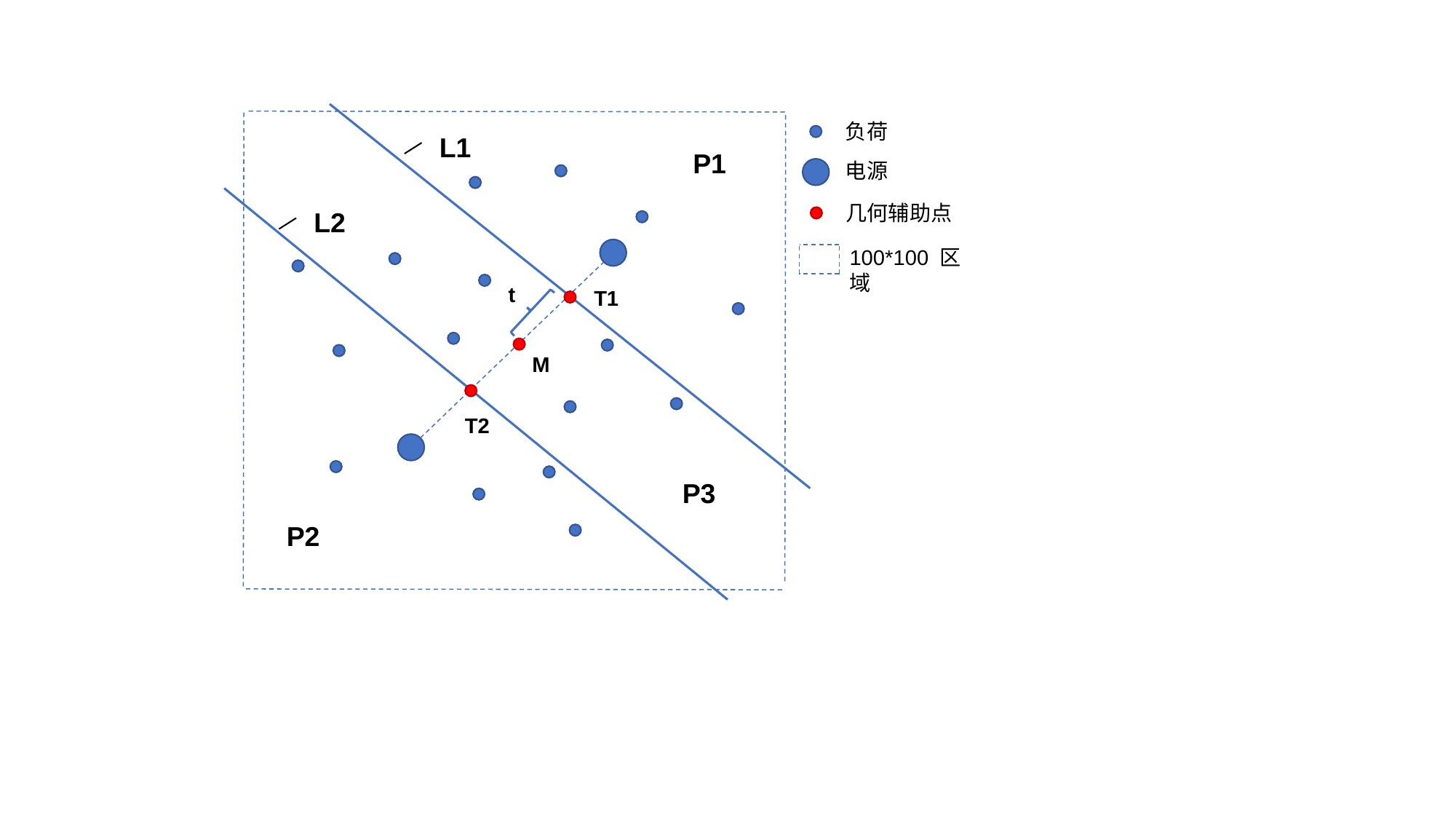

负荷

L1
P1
电源

几何辅助点

L2
100*100 区域

t
T1

M

T2

P3

P2